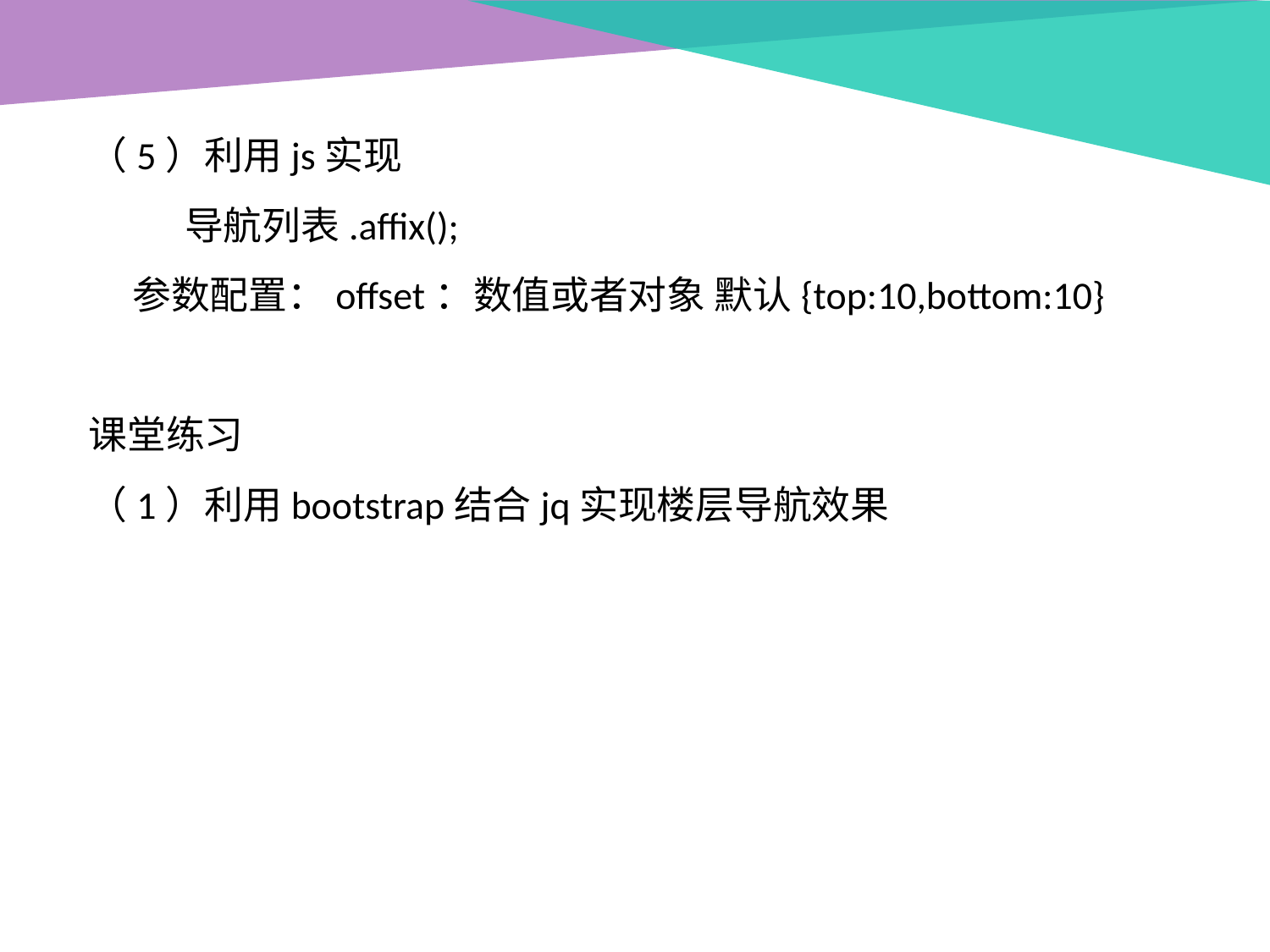

（5）利用js实现
          导航列表.affix();
    参数配置：offset：数值或者对象 默认{top:10,bottom:10}

课堂练习
（1）利用bootstrap结合jq实现楼层导航效果